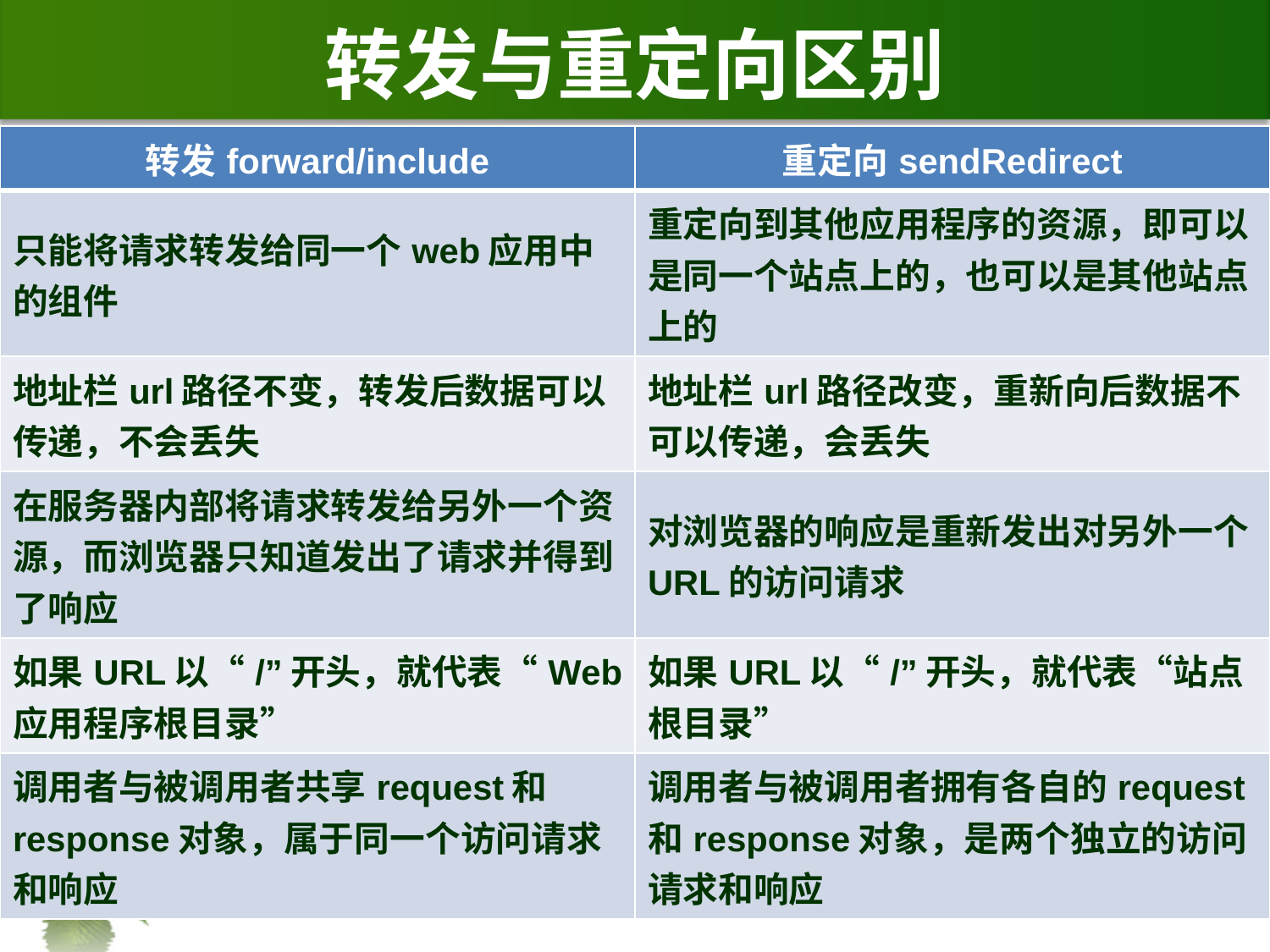

# 转发与重定向区别
| 转发forward/include | 重定向sendRedirect |
| --- | --- |
| 只能将请求转发给同一个web应用中的组件 | 重定向到其他应用程序的资源，即可以是同一个站点上的，也可以是其他站点上的 |
| 地址栏url路径不变，转发后数据可以传递，不会丢失 | 地址栏url路径改变，重新向后数据不可以传递，会丢失 |
| 在服务器内部将请求转发给另外一个资源，而浏览器只知道发出了请求并得到了响应 | 对浏览器的响应是重新发出对另外一个URL的访问请求 |
| 如果URL以“/”开头，就代表“Web应用程序根目录” | 如果URL以“/”开头，就代表“站点根目录” |
| 调用者与被调用者共享request和response对象，属于同一个访问请求和响应 | 调用者与被调用者拥有各自的request和response对象，是两个独立的访问请求和响应 |